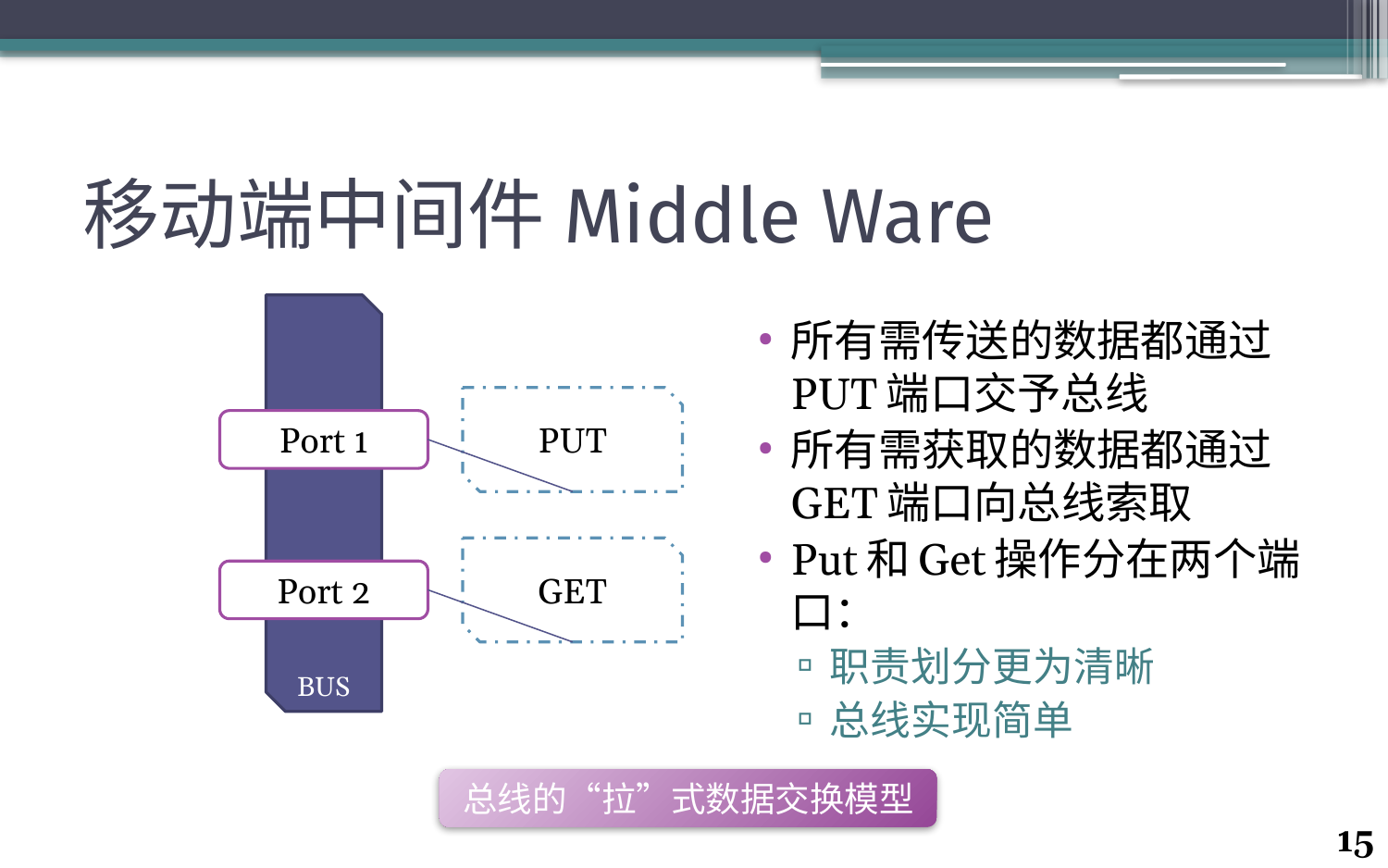

# 移动端中间件Middle Ware

BUS
所有需传送的数据都通过PUT端口交予总线
所有需获取的数据都通过GET端口向总线索取
Put和Get操作分在两个端口：
职责划分更为清晰
总线实现简单
PUT
Port 1
GET
Port 2
总线的“拉”式数据交换模型
15